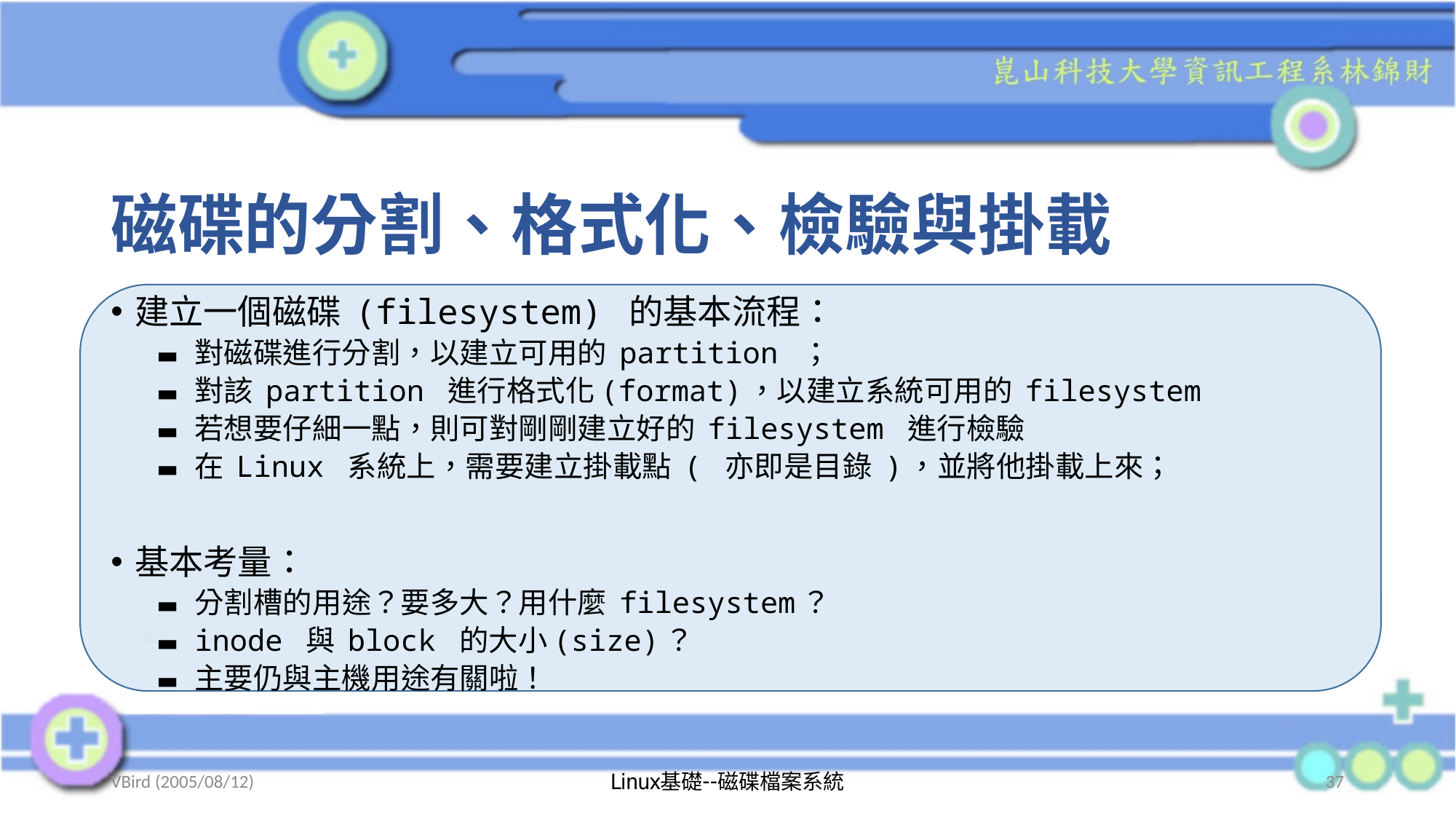

# 磁碟的分割、格式化、檢驗與掛載

建立一個磁碟 (filesystem) 的基本流程：
對磁碟進行分割，以建立可用的 partition ；
對該 partition 進行格式化(format)，以建立系統可用的 filesystem
若想要仔細一點，則可對剛剛建立好的 filesystem 進行檢驗
在 Linux 系統上，需要建立掛載點 ( 亦即是目錄 )，並將他掛載上來；

基本考量：
分割槽的用途？要多大？用什麼 filesystem？
inode 與 block 的大小(size)？
主要仍與主機用途有關啦！
VBird (2005/08/12)
Linux基礎--磁碟檔案系統
37